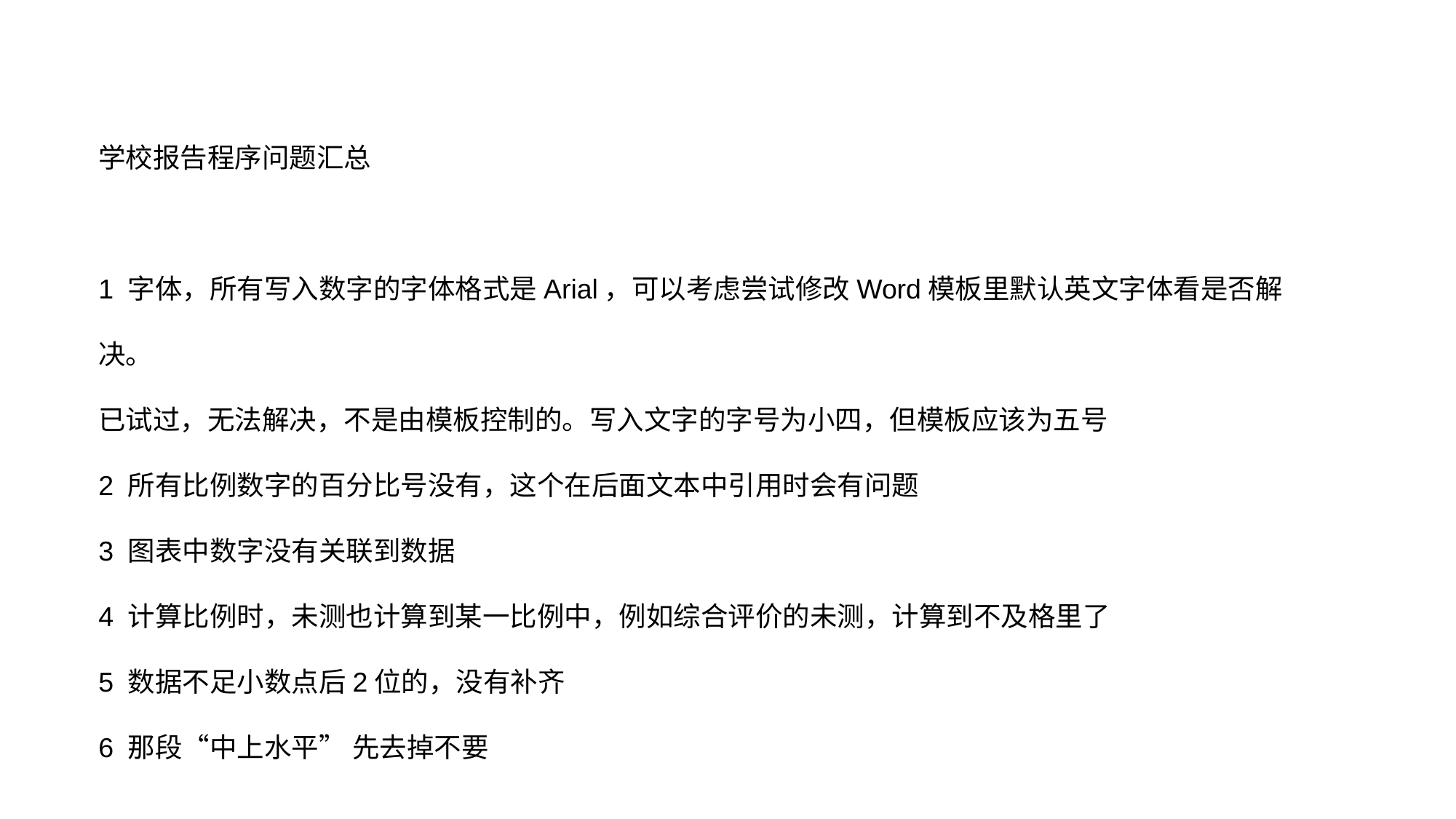

学校报告程序问题汇总

1 字体，所有写入数字的字体格式是Arial，可以考虑尝试修改Word模板里默认英文字体看是否解决。
已试过，无法解决，不是由模板控制的。写入文字的字号为小四，但模板应该为五号
2 所有比例数字的百分比号没有，这个在后面文本中引用时会有问题
3 图表中数字没有关联到数据
4 计算比例时，未测也计算到某一比例中，例如综合评价的未测，计算到不及格里了
5 数据不足小数点后2位的，没有补齐
6 那段“中上水平” 先去掉不要